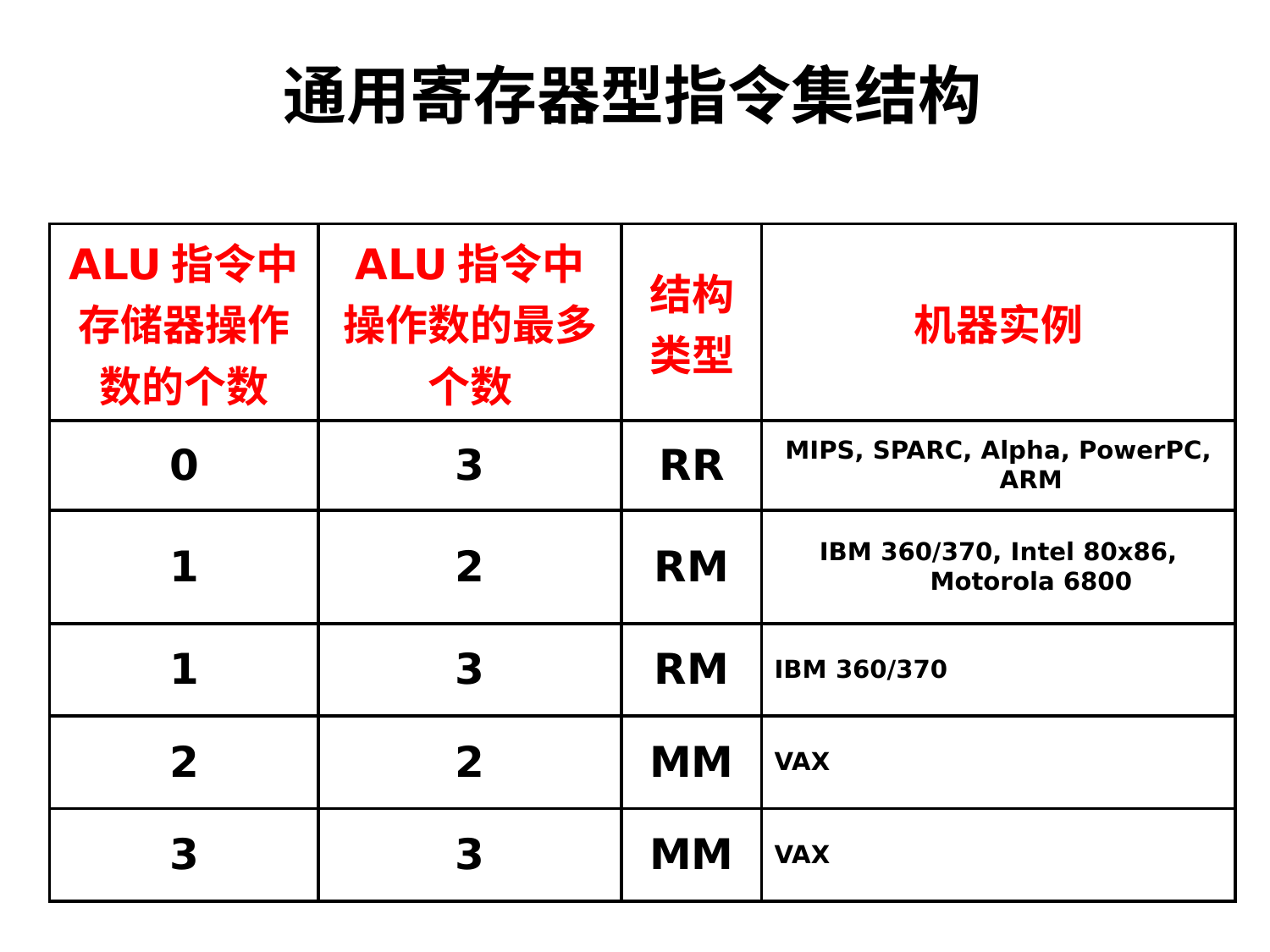

# 通用寄存器型指令集结构
| ALU指令中存储器操作数的个数 | ALU指令中 操作数的最多个数 | 结构类型 | 机器实例 |
| --- | --- | --- | --- |
| 0 | 3 | RR | MIPS, SPARC, Alpha, PowerPC, ARM |
| 1 | 2 | RM | IBM 360/370, Intel 80x86, Motorola 6800 |
| 1 | 3 | RM | IBM 360/370 |
| 2 | 2 | MM | VAX |
| 3 | 3 | MM | VAX |